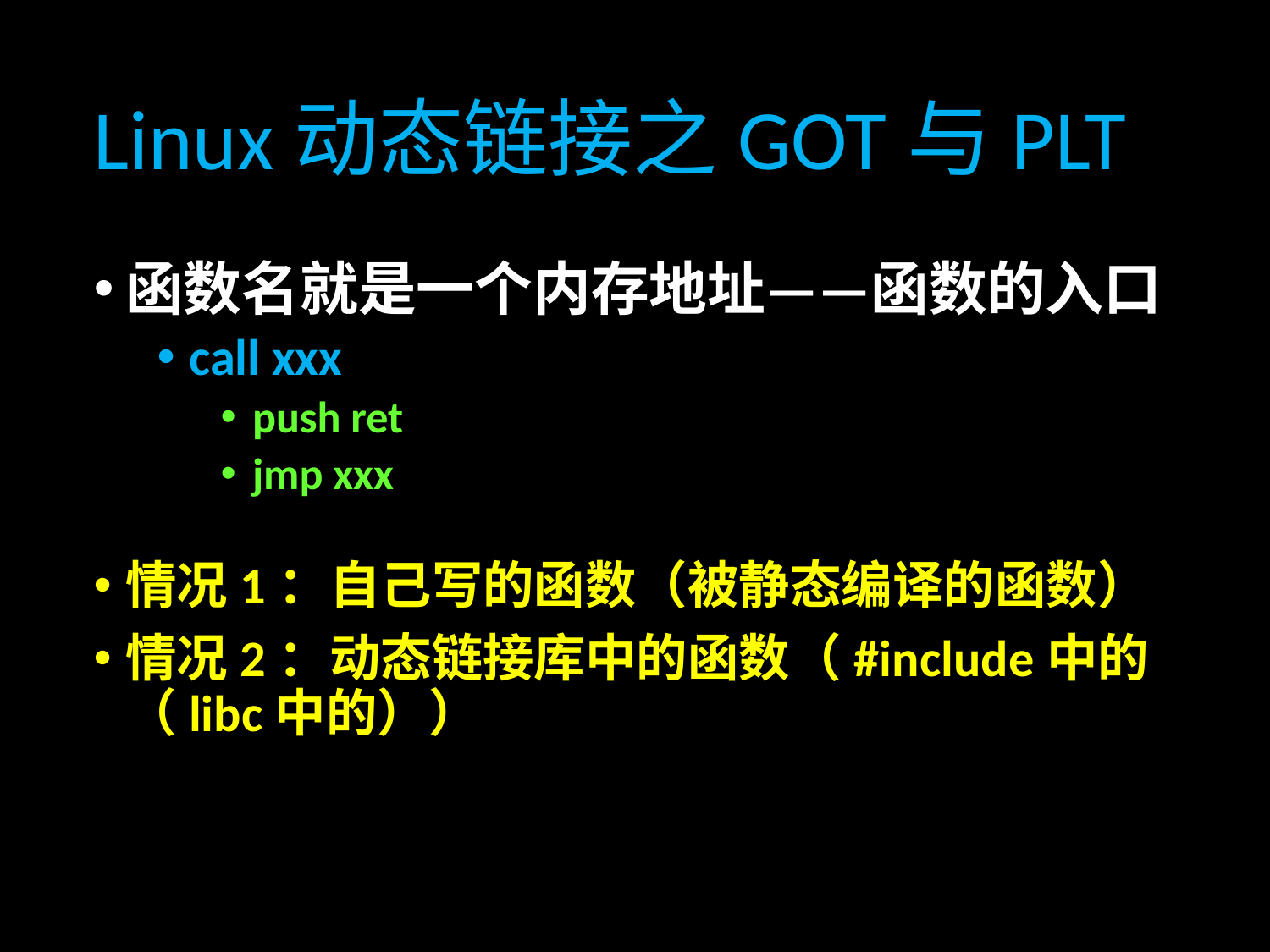

# Linux动态链接之GOT与PLT
函数名就是一个内存地址——函数的入口
call xxx
push ret
jmp xxx

情况1：自己写的函数（被静态编译的函数）
情况2：动态链接库中的函数（#include中的（libc中的））